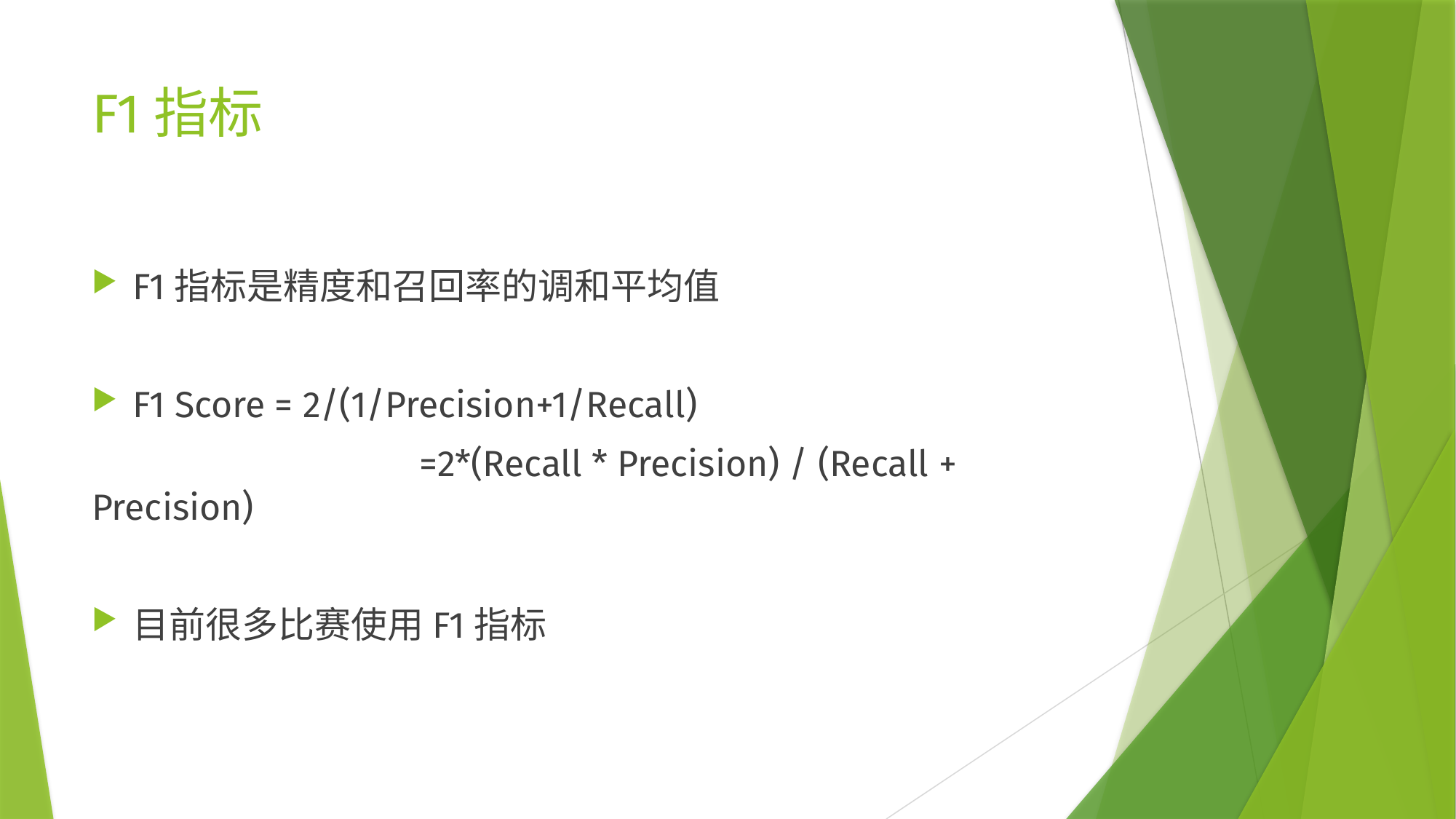

# F1指标
F1指标是精度和召回率的调和平均值

F1 Score = 2/(1/Precision+1/Recall)
			=2*(Recall * Precision) / (Recall + Precision)

目前很多比赛使用F1指标